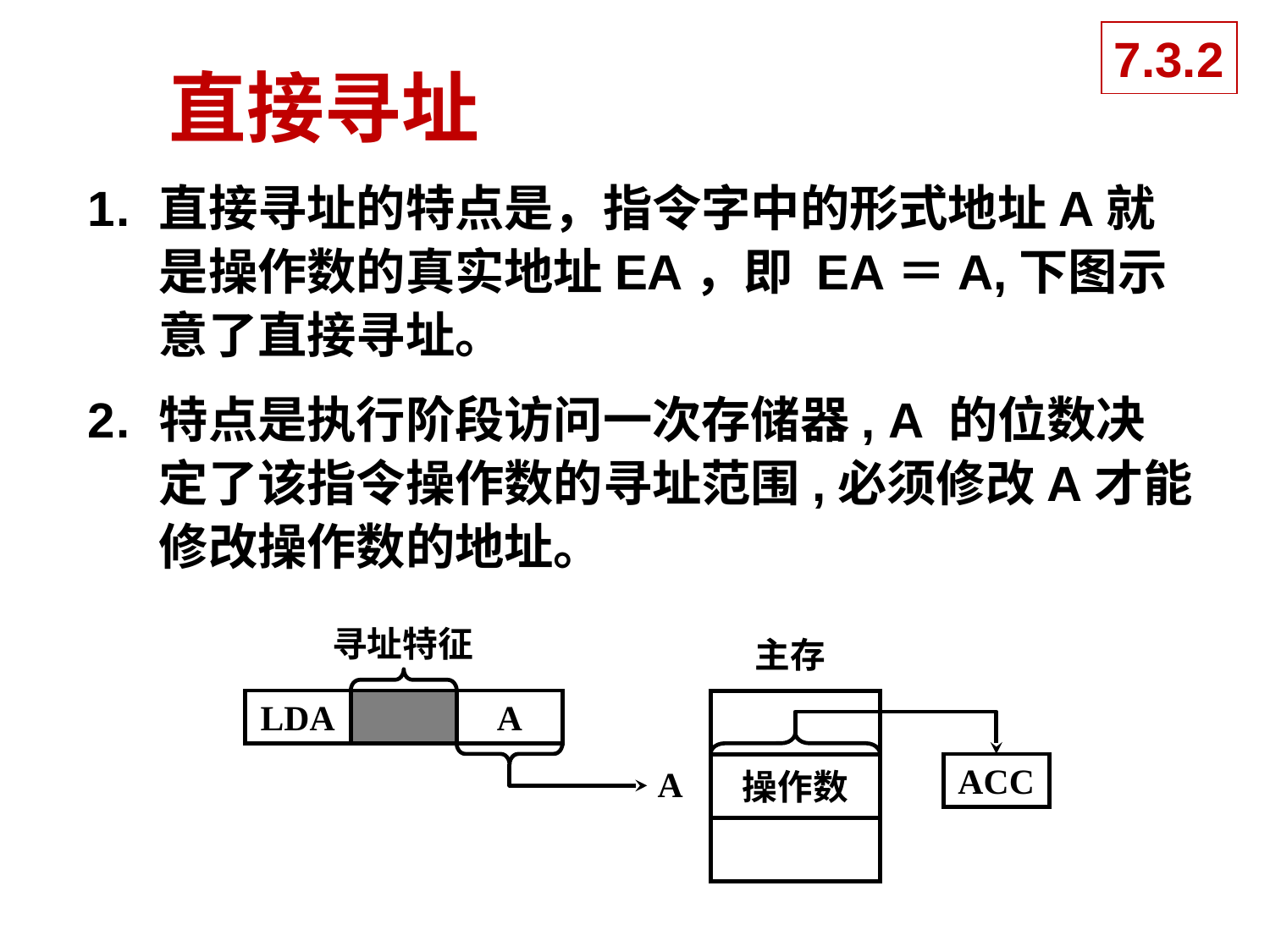

7.3.2
# 直接寻址
直接寻址的特点是，指令字中的形式地址A就是操作数的真实地址EA，即 EA＝A,下图示意了直接寻址。
特点是执行阶段访问一次存储器, A 的位数决定了该指令操作数的寻址范围,必须修改A才能修改操作数的地址。
寻址特征

主存

操作数

LDA

A

ACC
A